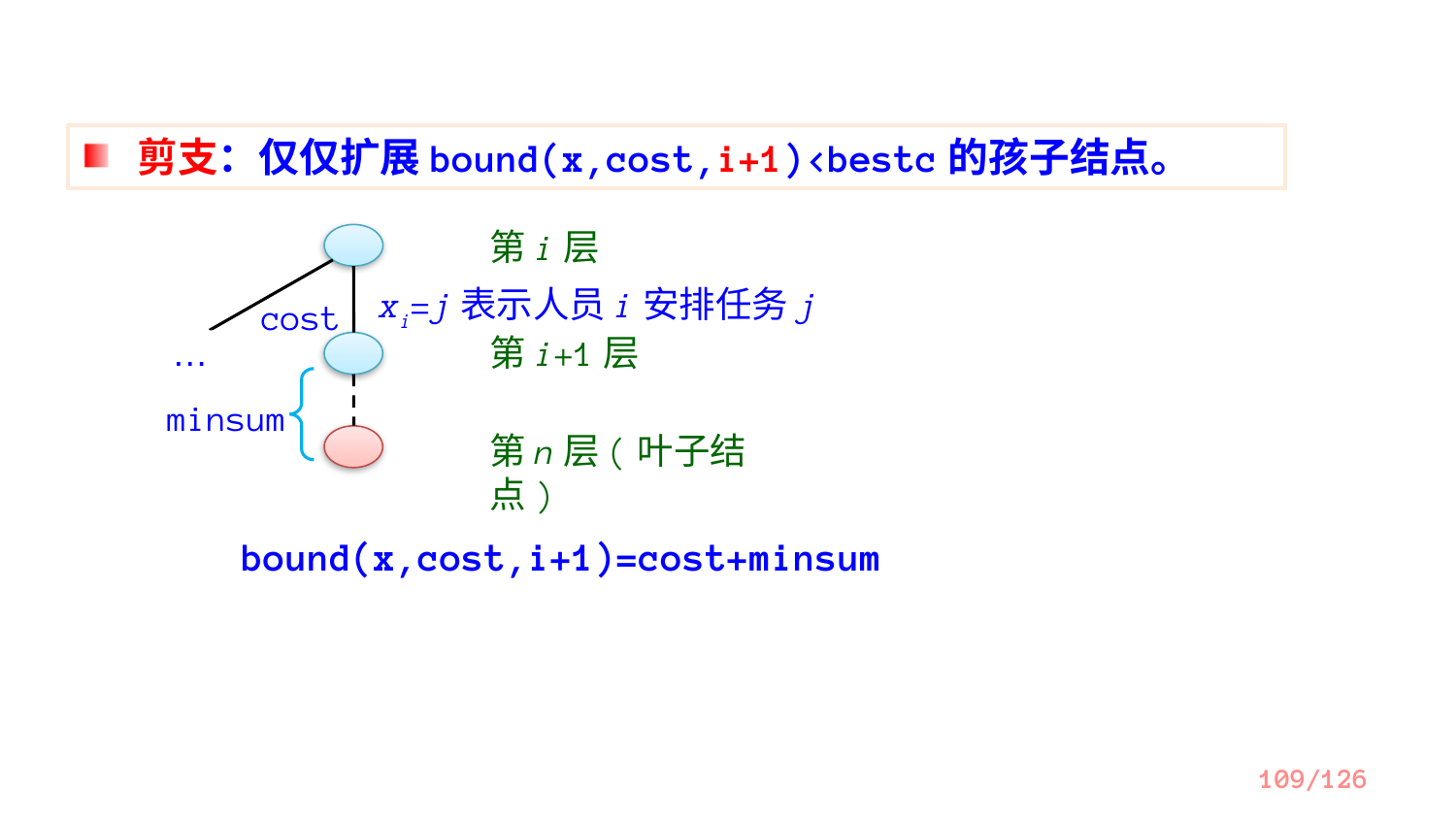

剪支：仅仅扩展bound(x,cost,i+1)<bestc的孩子结点。

第i层

xi=j表示人员i安排任务j
cost
…
第i+1层

minsum

第n层(叶子结点)
bound(x,cost,i+1)=cost+minsum
109/126